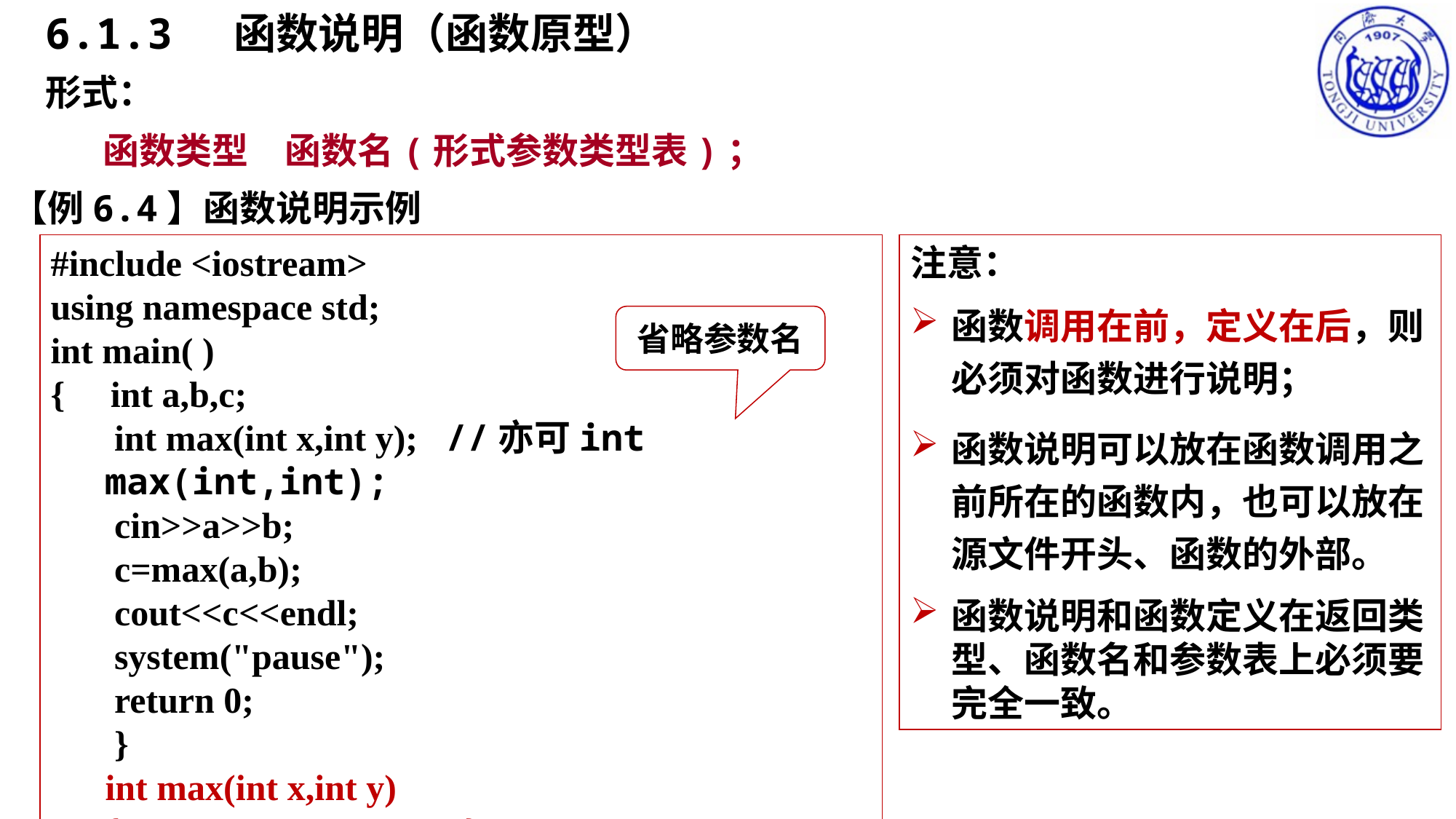

6.1.3  函数说明（函数原型）
形式：
      函数类型　函数名(形式参数类型表)；
【例6.4】函数说明示例
注意：
函数调用在前，定义在后，则必须对函数进行说明；
函数说明可以放在函数调用之前所在的函数内，也可以放在源文件开头、函数的外部。
函数说明和函数定义在返回类型、函数名和参数表上必须要完全一致。
#include <iostream>
using namespace std;
int main( )
{     int a,b,c;
 int max(int x,int y);   //亦可int max(int,int);
 cin>>a>>b;
 c=max(a,b);
 cout<<c<<endl;
 system("pause");
 return 0;
 }
int max(int x,int y)
{     return x>y?x:y ;     }
省略参数名